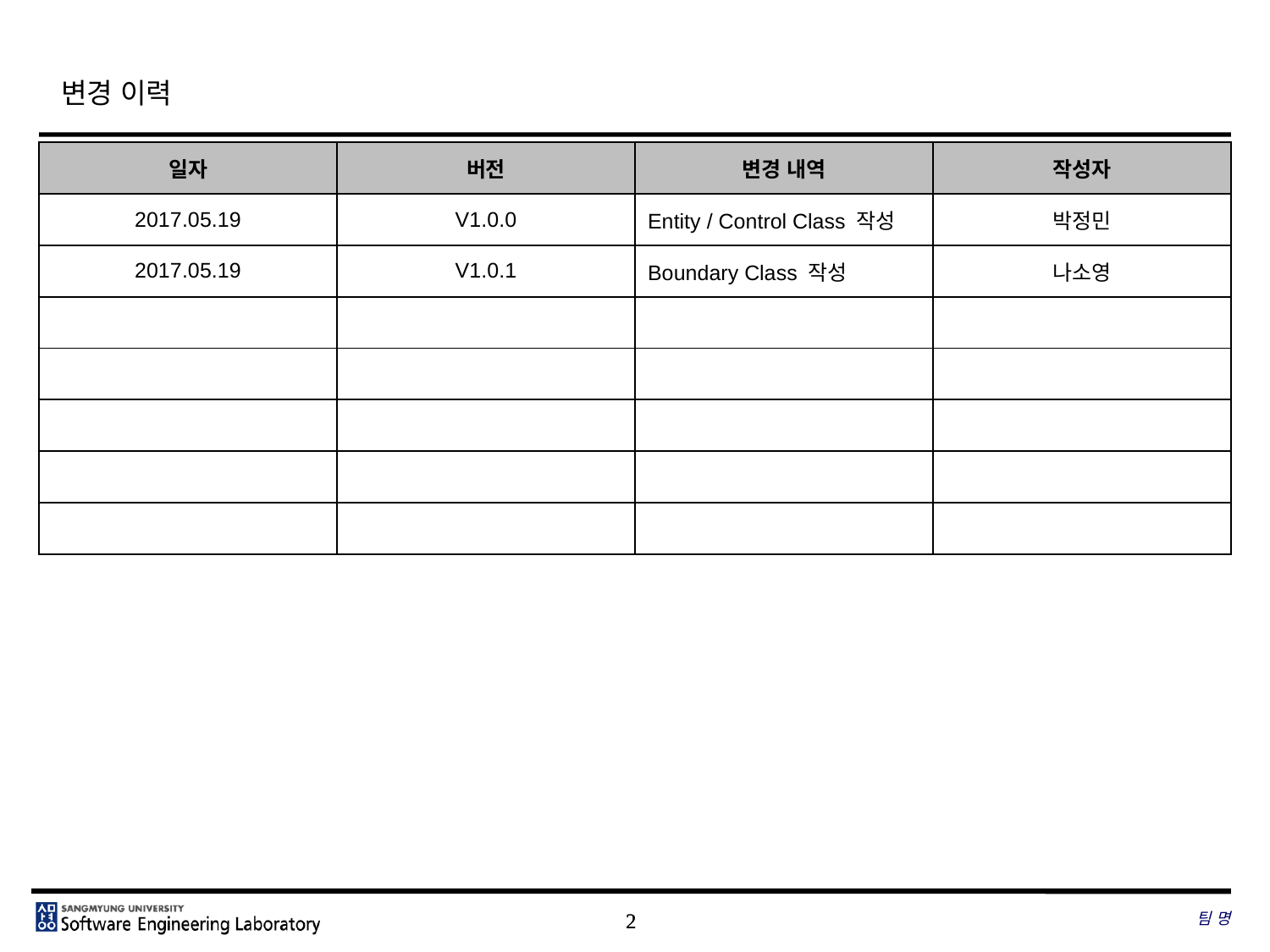

# 변경 이력
| 일자 | 버전 | 변경 내역 | 작성자 |
| --- | --- | --- | --- |
| 2017.05.19 | V1.0.0 | Entity / Control Class 작성 | 박정민 |
| 2017.05.19 | V1.0.1 | Boundary Class 작성 | 나소영 |
|  |  |  |  |
|  |  |  |  |
|  |  |  |  |
|  |  |  |  |
|  |  |  |  |
팀 명